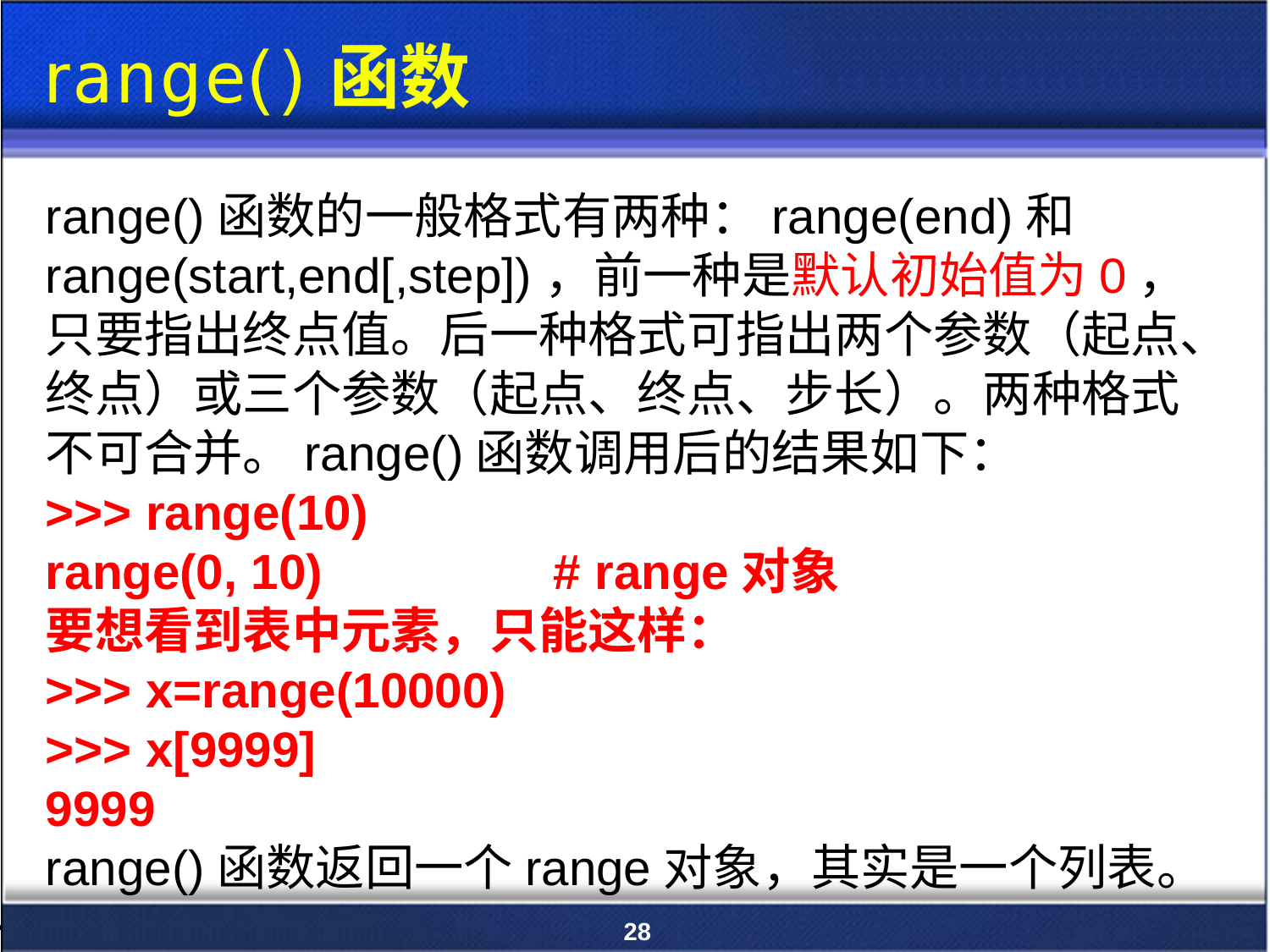

range()函数

range()函数的一般格式有两种：range(end)和range(start,end[,step])，前一种是默认初始值为0，只要指出终点值。后一种格式可指出两个参数（起点、终点）或三个参数（起点、终点、步长）。两种格式不可合并。range()函数调用后的结果如下：
>>> range(10)
range(0, 10)		# range对象
要想看到表中元素，只能这样：
>>> x=range(10000)
>>> x[9999]
9999
range()函数返回一个range对象，其实是一个列表。
28